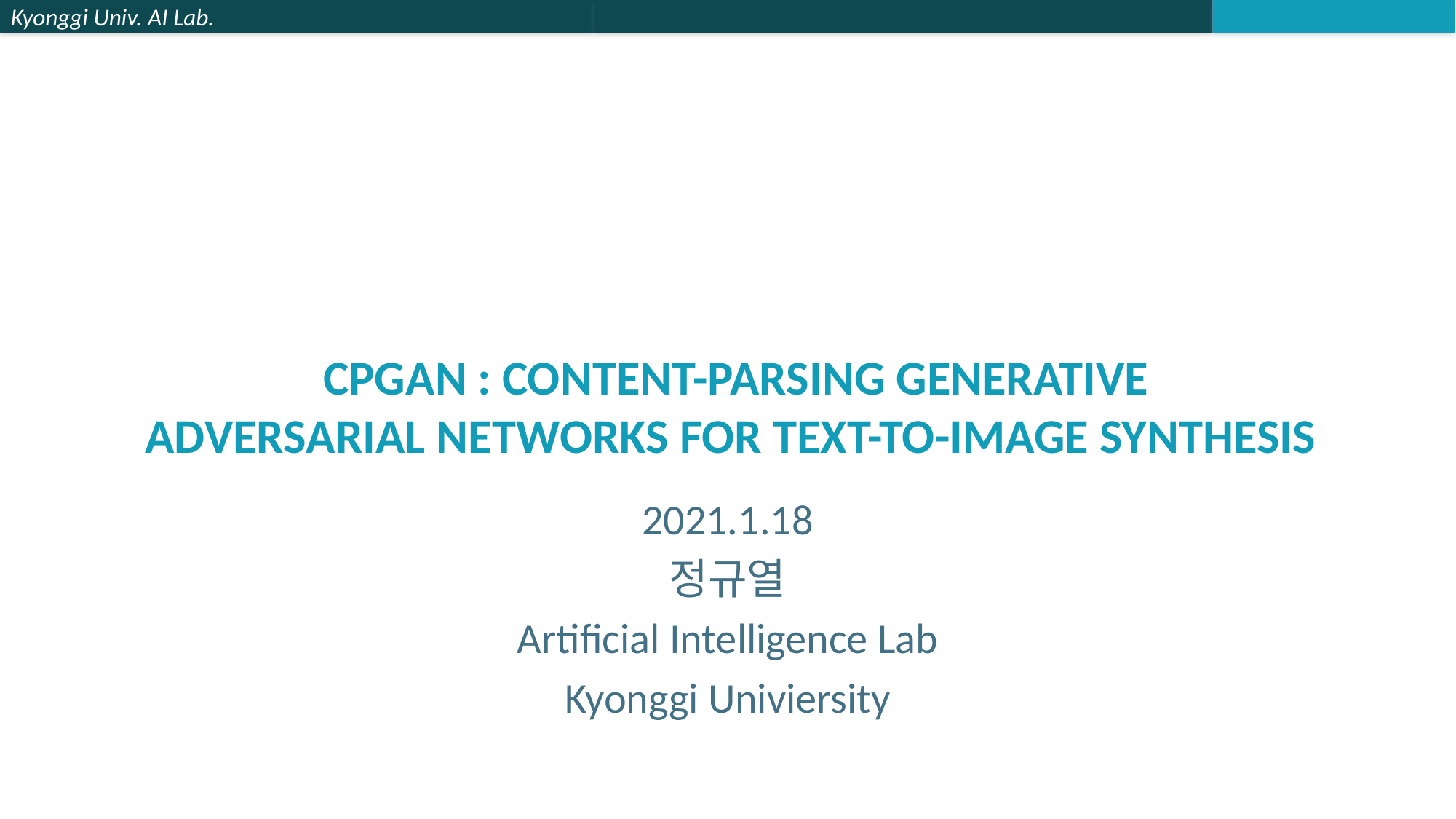

# CPGAN : Content-Parsing Generative Adversarial Networks for Text-to-Image Synthesis
2021.1.18
정규열
Artificial Intelligence Lab
Kyonggi Univiersity